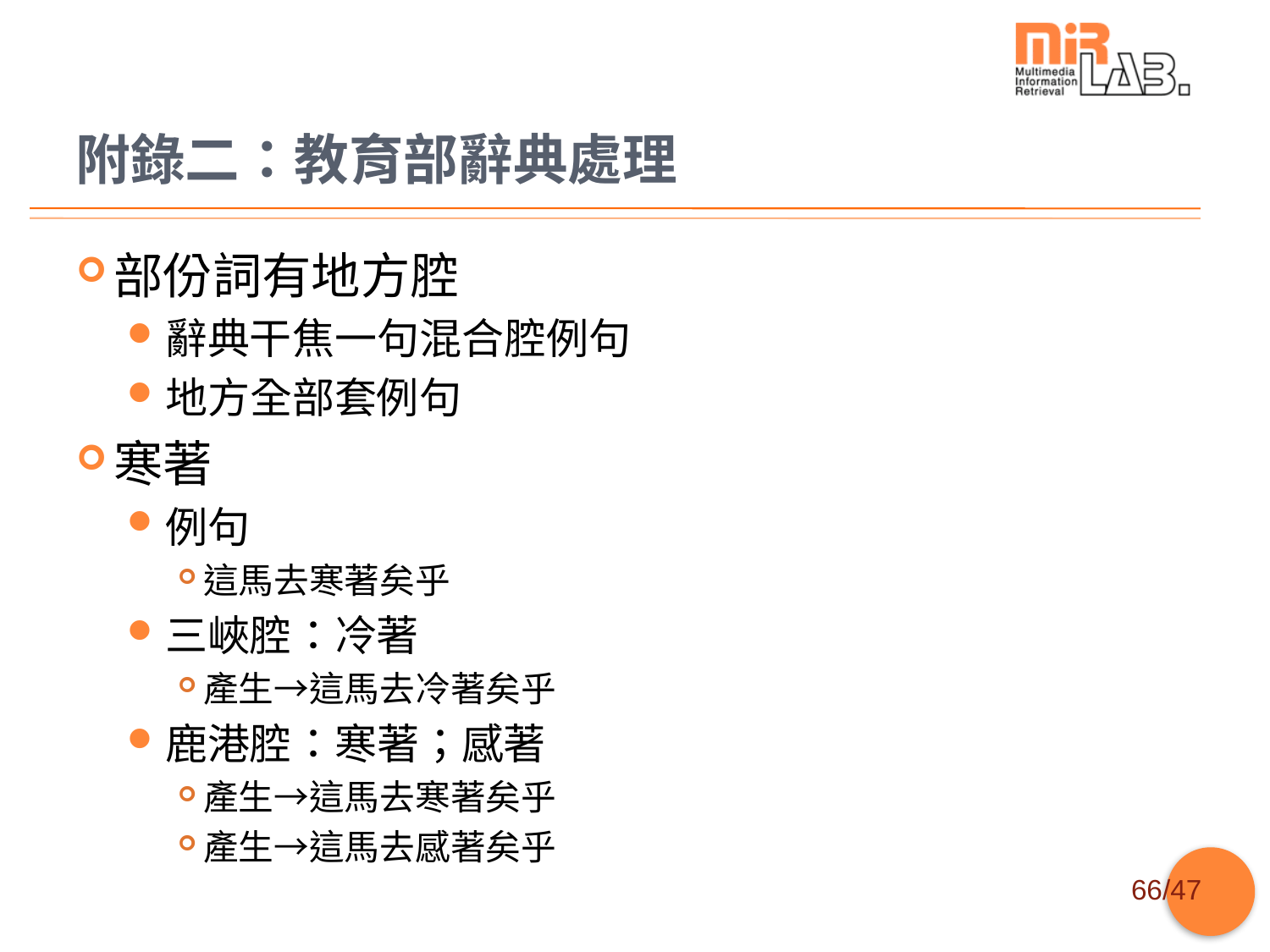

# 附錄二：教育部辭典處理
部份詞有地方腔
辭典干焦一句混合腔例句
地方全部套例句
寒著
例句
這馬去寒著矣乎
三峽腔：冷著
產生→這馬去冷著矣乎
鹿港腔：寒著；感著
產生→這馬去寒著矣乎
產生→這馬去感著矣乎